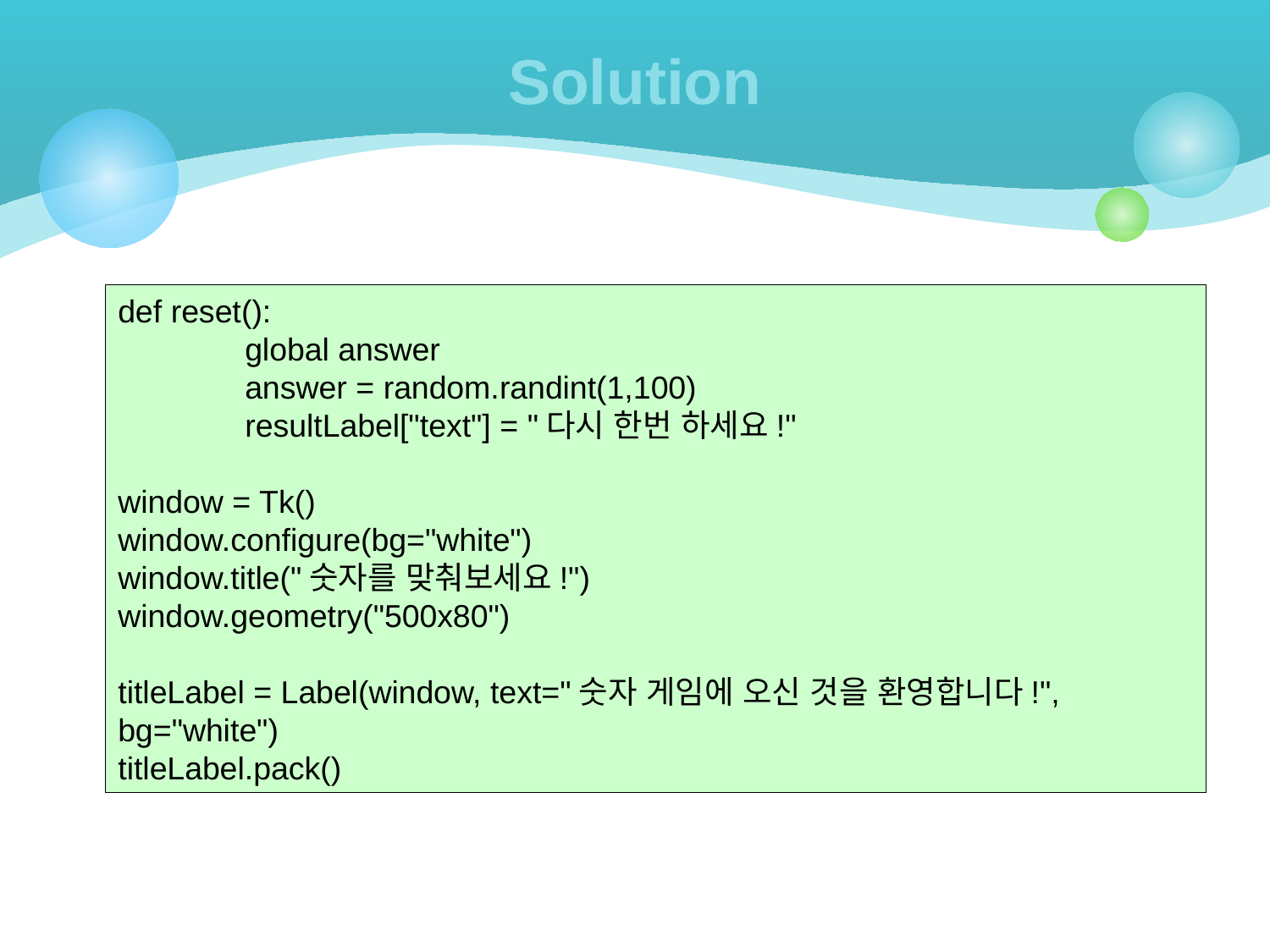

# Solution
def reset():
	global answer
	answer = random.randint(1,100)
	resultLabel["text"] = "다시 한번 하세요!"

window = Tk()
window.configure(bg="white")
window.title("숫자를 맞춰보세요!")
window.geometry("500x80")

titleLabel = Label(window, text="숫자 게임에 오신 것을 환영합니다!", bg="white")
titleLabel.pack()